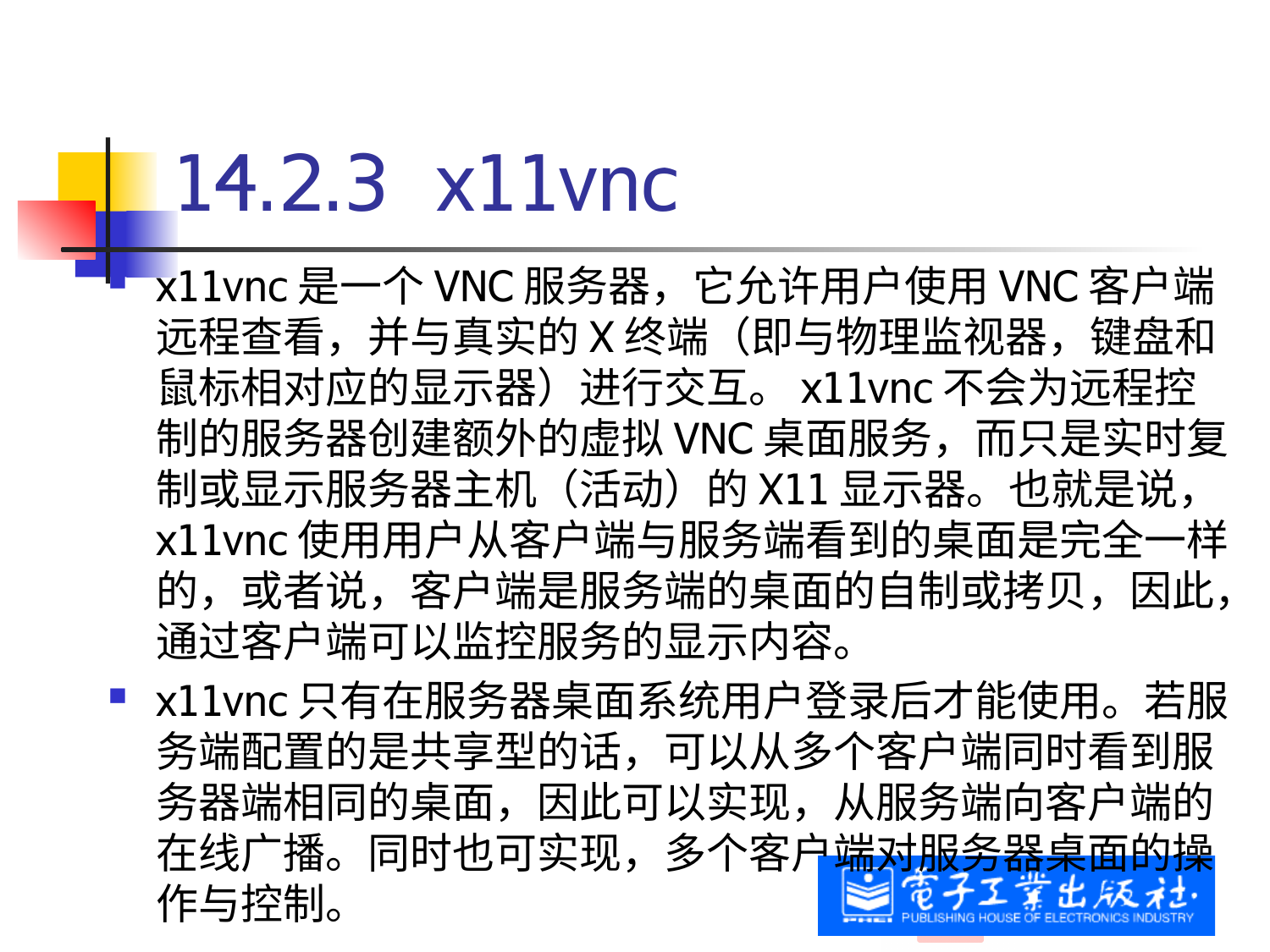

# 14.2.3  x11vnc
x11vnc是一个VNC服务器，它允许用户使用VNC客户端远程查看，并与真实的X终端（即与物理监视器，键盘和鼠标相对应的显示器）进行交互。x11vnc不会为远程控制的服务器创建额外的虚拟VNC桌面服务，而只是实时复制或显示服务器主机（活动）的X11显示器。也就是说，x11vnc使用用户从客户端与服务端看到的桌面是完全一样的，或者说，客户端是服务端的桌面的自制或拷贝，因此，通过客户端可以监控服务的显示内容。
x11vnc只有在服务器桌面系统用户登录后才能使用。若服务端配置的是共享型的话，可以从多个客户端同时看到服务器端相同的桌面，因此可以实现，从服务端向客户端的在线广播。同时也可实现，多个客户端对服务器桌面的操作与控制。